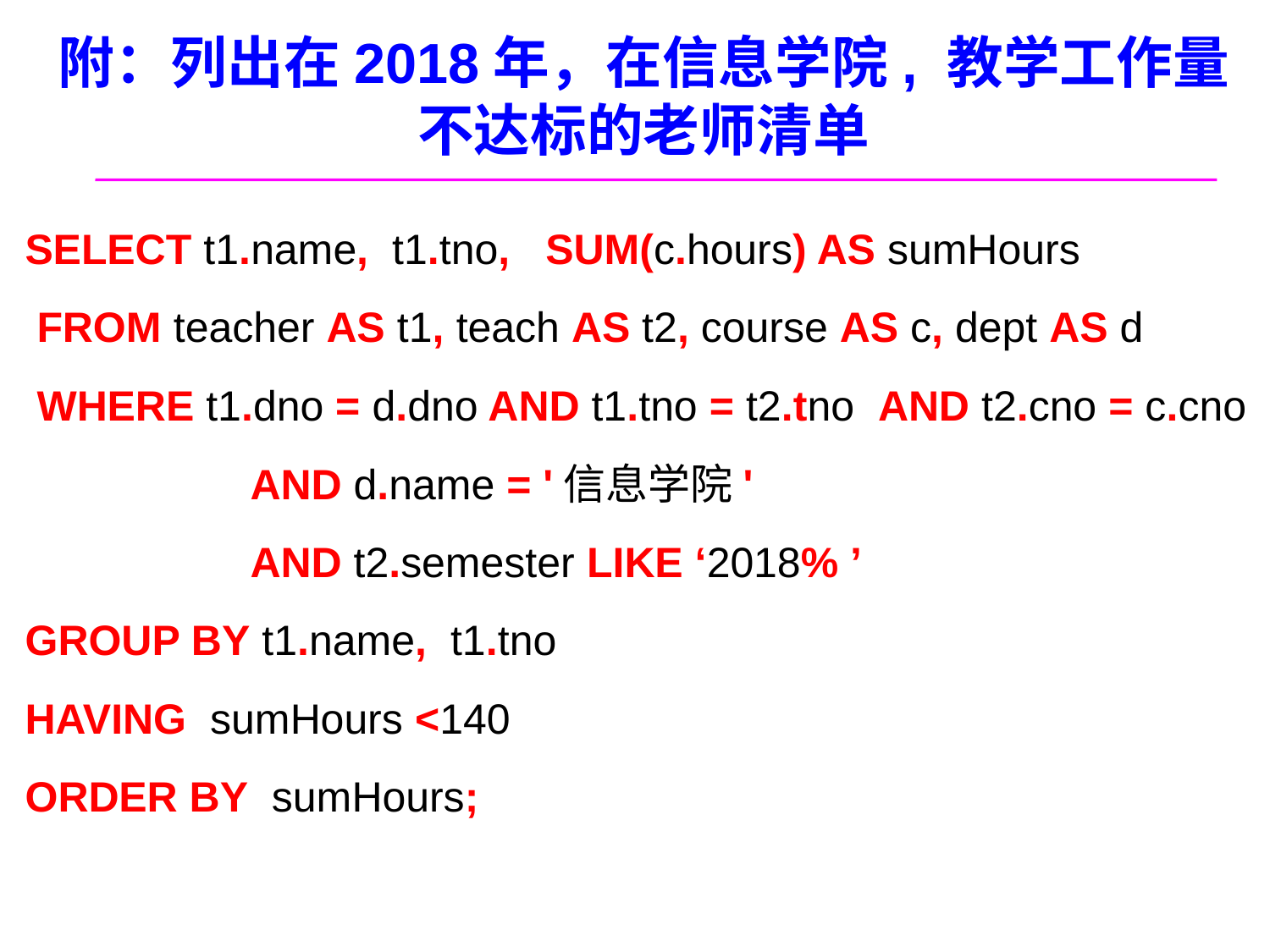

# 附：列出在2018年，在信息学院, 教学工作量不达标的老师清单
 SELECT t1.name,  t1.tno,   SUM(c.hours) AS sumHours
  FROM teacher AS t1, teach AS t2, course AS c, dept AS d
  WHERE t1.dno = d.dno AND t1.tno = t2.tno  AND t2.cno = c.cno
                    AND d.name = '信息学院'
                    AND t2.semester LIKE ‘2018% ’
 GROUP BY t1.name,  t1.tno
 HAVING  sumHours <140
 ORDER BY  sumHours;